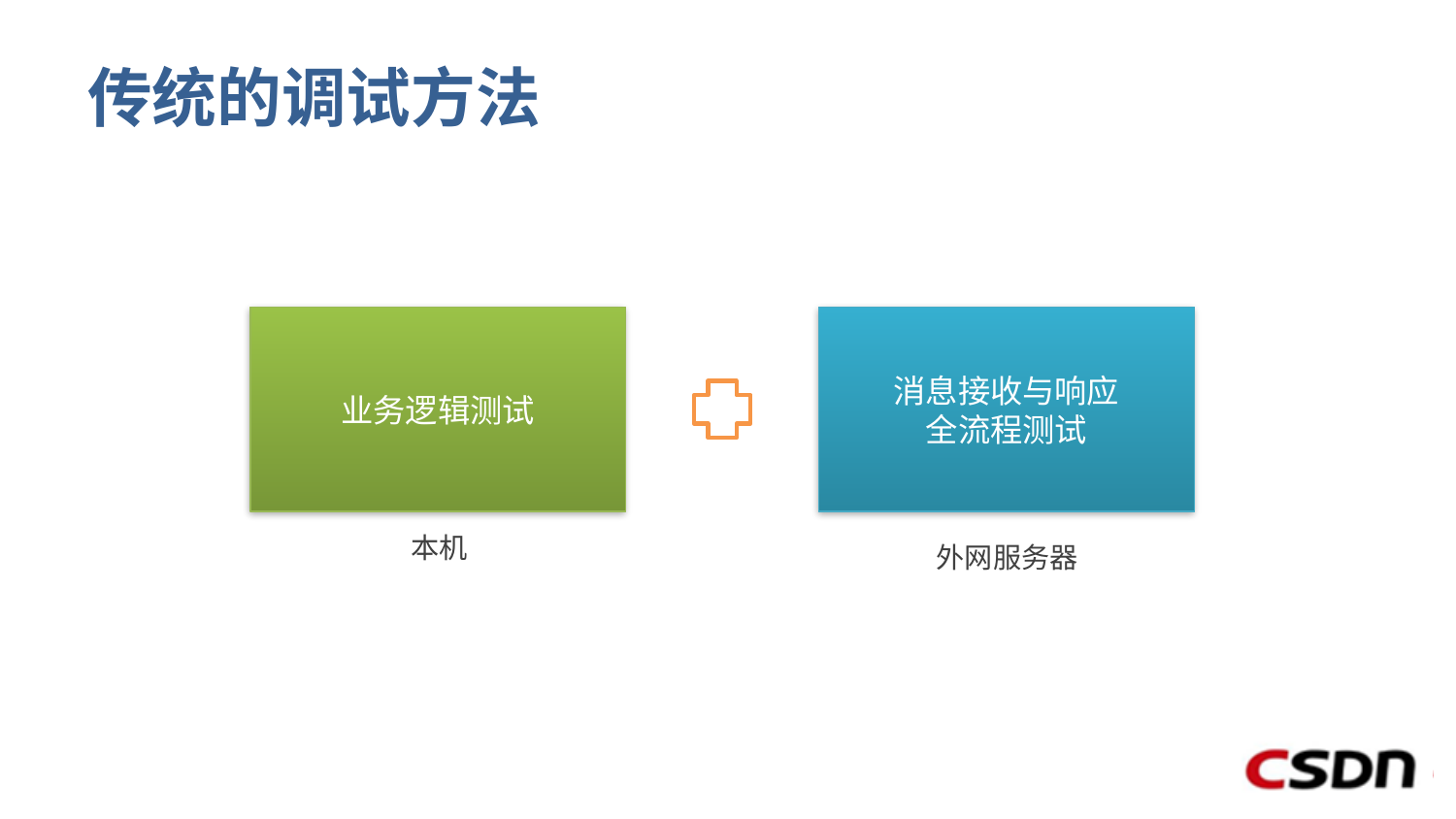

# 传统的调试方法
业务逻辑测试
消息接收与响应
全流程测试

本机
外网服务器